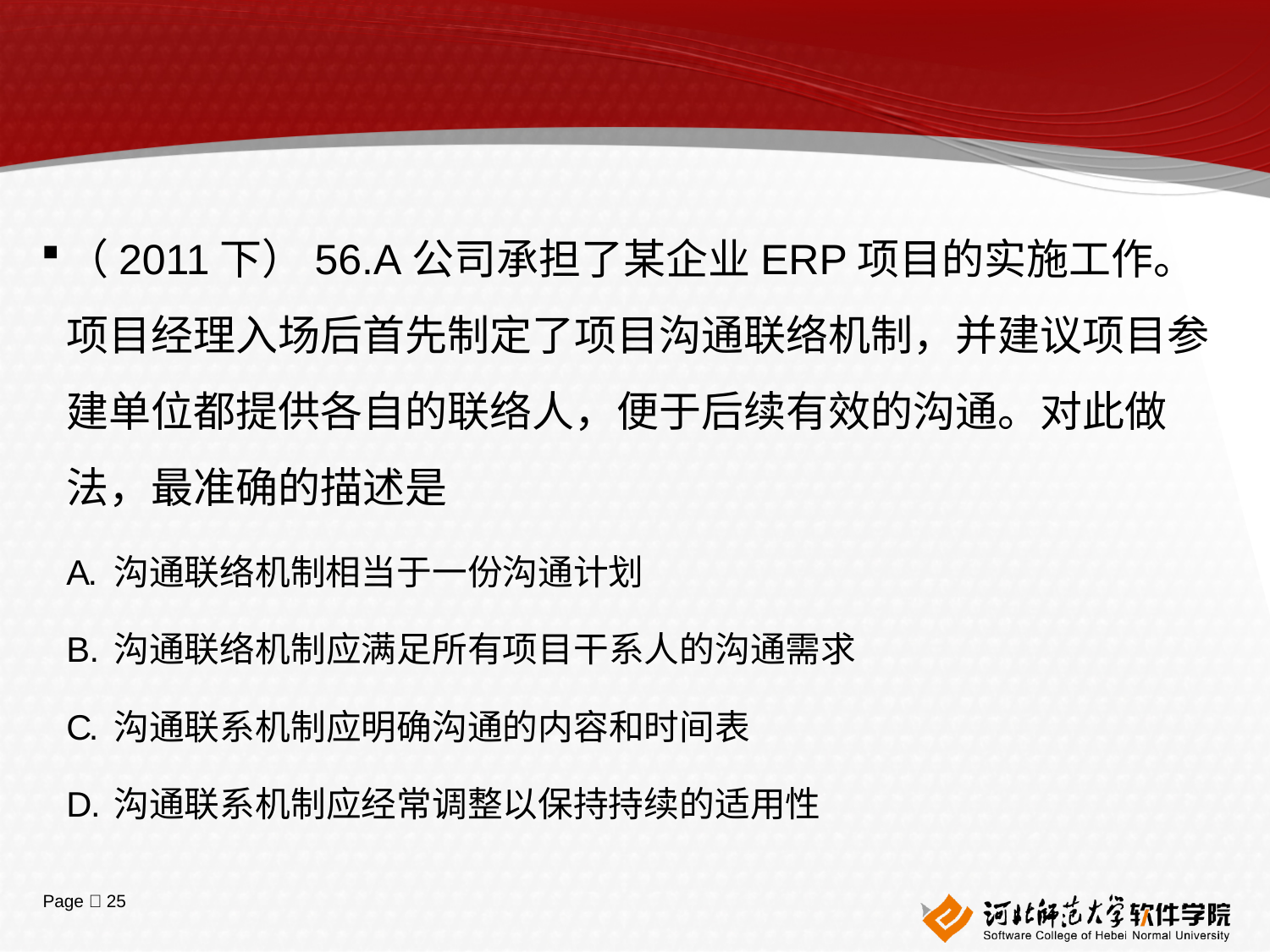

#
（2011下）56.A公司承担了某企业ERP项目的实施工作。项目经理入场后首先制定了项目沟通联络机制，并建议项目参建单位都提供各自的联络人，便于后续有效的沟通。对此做法，最准确的描述是
沟通联络机制相当于一份沟通计划
沟通联络机制应满足所有项目干系人的沟通需求
沟通联系机制应明确沟通的内容和时间表
沟通联系机制应经常调整以保持持续的适用性